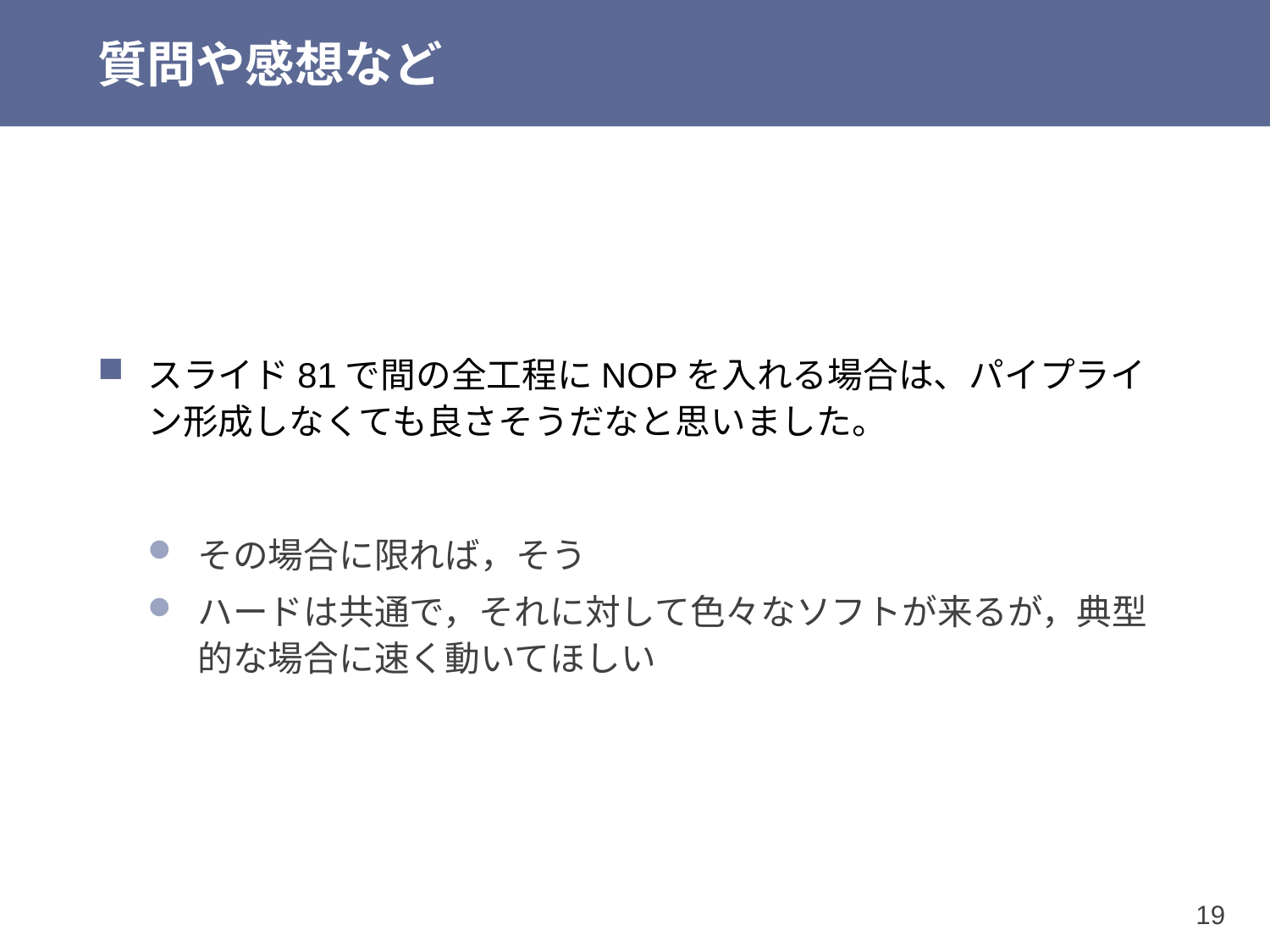

# 質問や感想など
スライド81で間の全工程にNOPを入れる場合は、パイプライン形成しなくても良さそうだなと思いました。

その場合に限れば，そう
ハードは共通で，それに対して色々なソフトが来るが，典型的な場合に速く動いてほしい